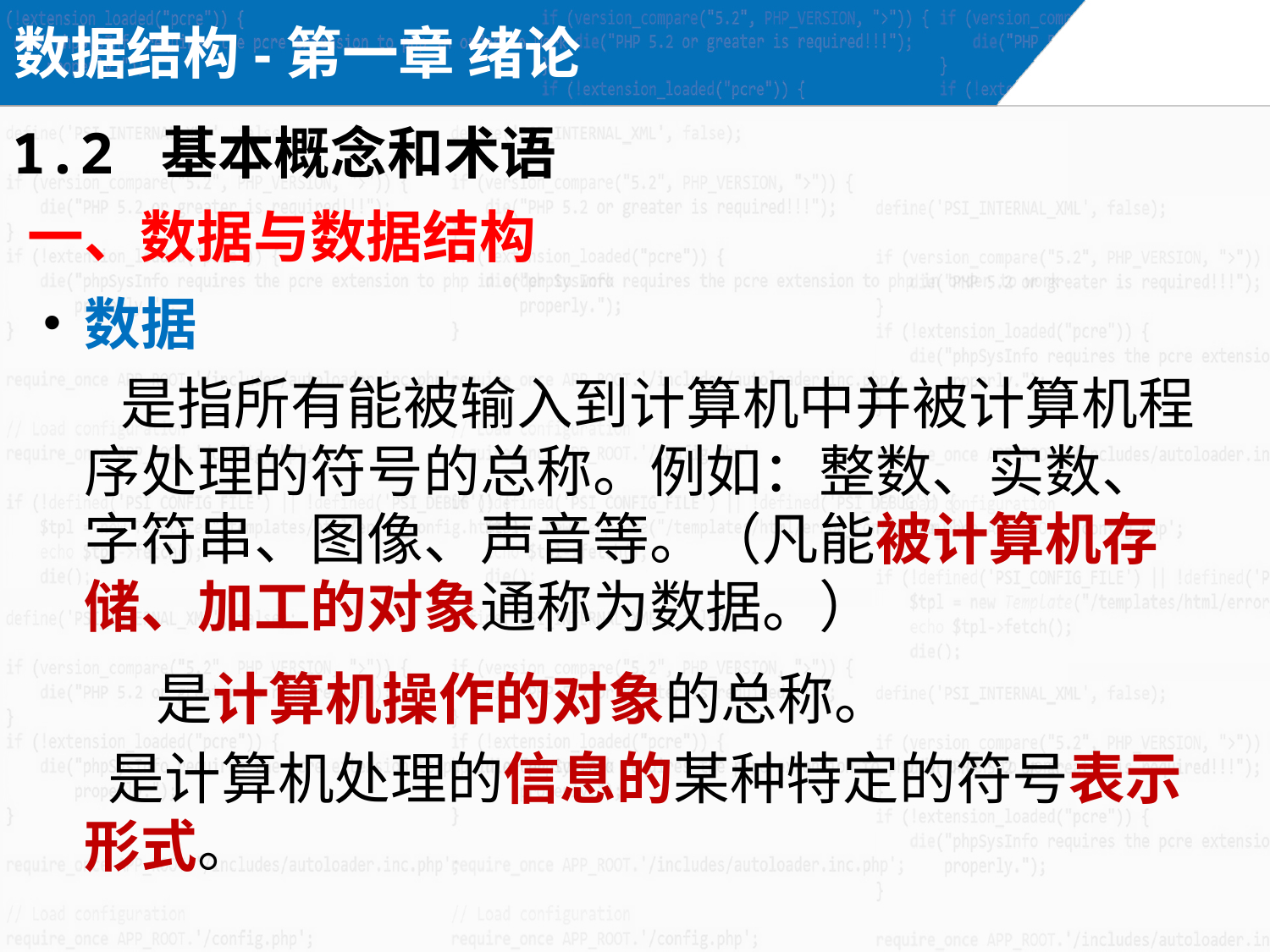

数据结构-第一章 绪论
1.2 基本概念和术语
一、数据与数据结构
数据
     是指所有能被输入到计算机中并被计算机程序处理的符号的总称。例如：整数、实数、字符串、图像、声音等。（凡能被计算机存储、加工的对象通称为数据。）
是计算机操作的对象的总称。
    是计算机处理的信息的某种特定的符号表示形式。